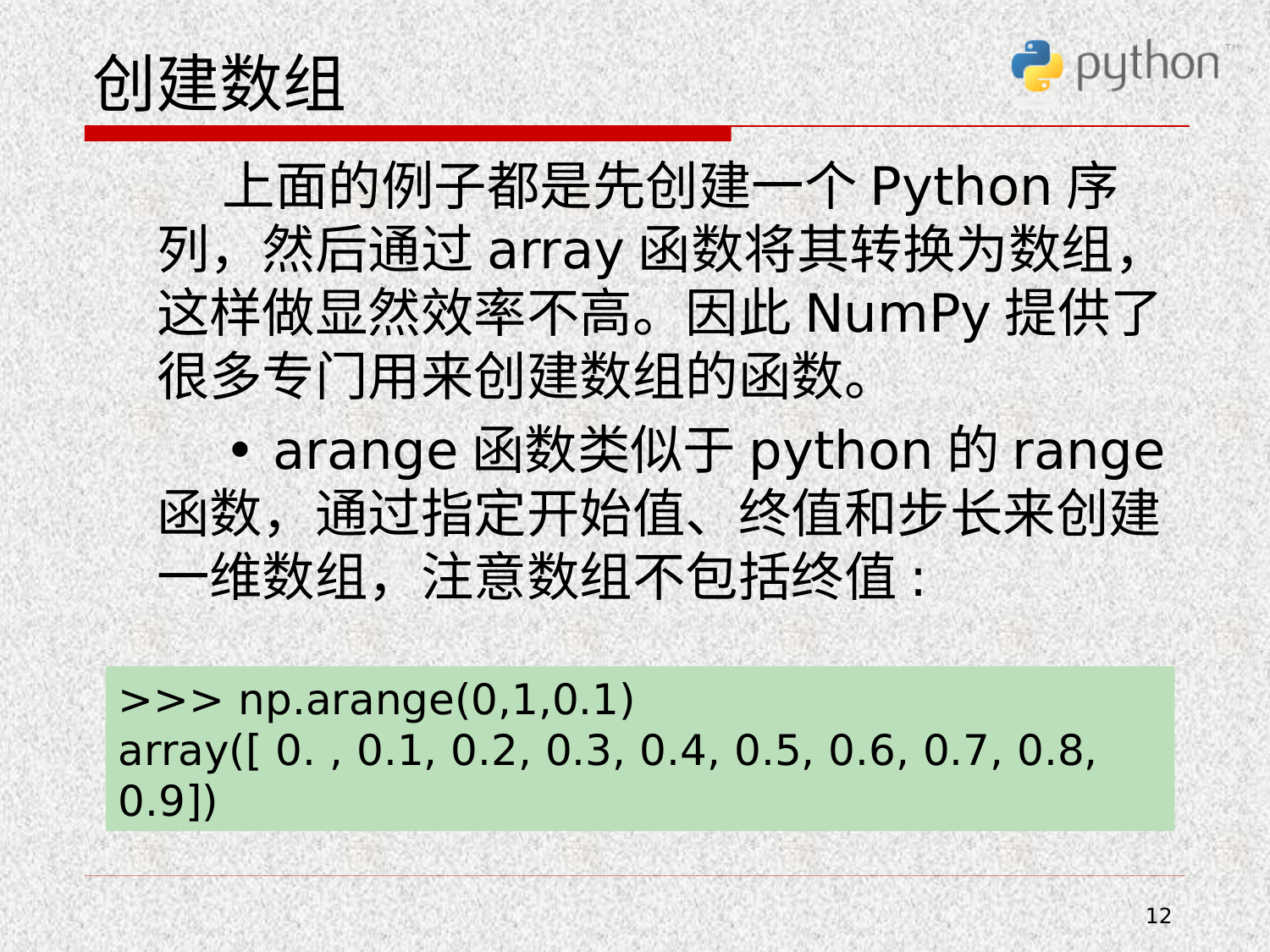

# 创建数组
          上面的例子都是先创建一个Python序列，然后通过array函数将其转换为数组，这样做显然效率不高。因此NumPy提供了很多专门用来创建数组的函数。
        • arange函数类似于python的range函数，通过指定开始值、终值和步长来创建一维数组，注意数组不包括终值:

>>> np.arange(0,1,0.1)
array([ 0. , 0.1, 0.2, 0.3, 0.4, 0.5, 0.6, 0.7, 0.8, 0.9])
12